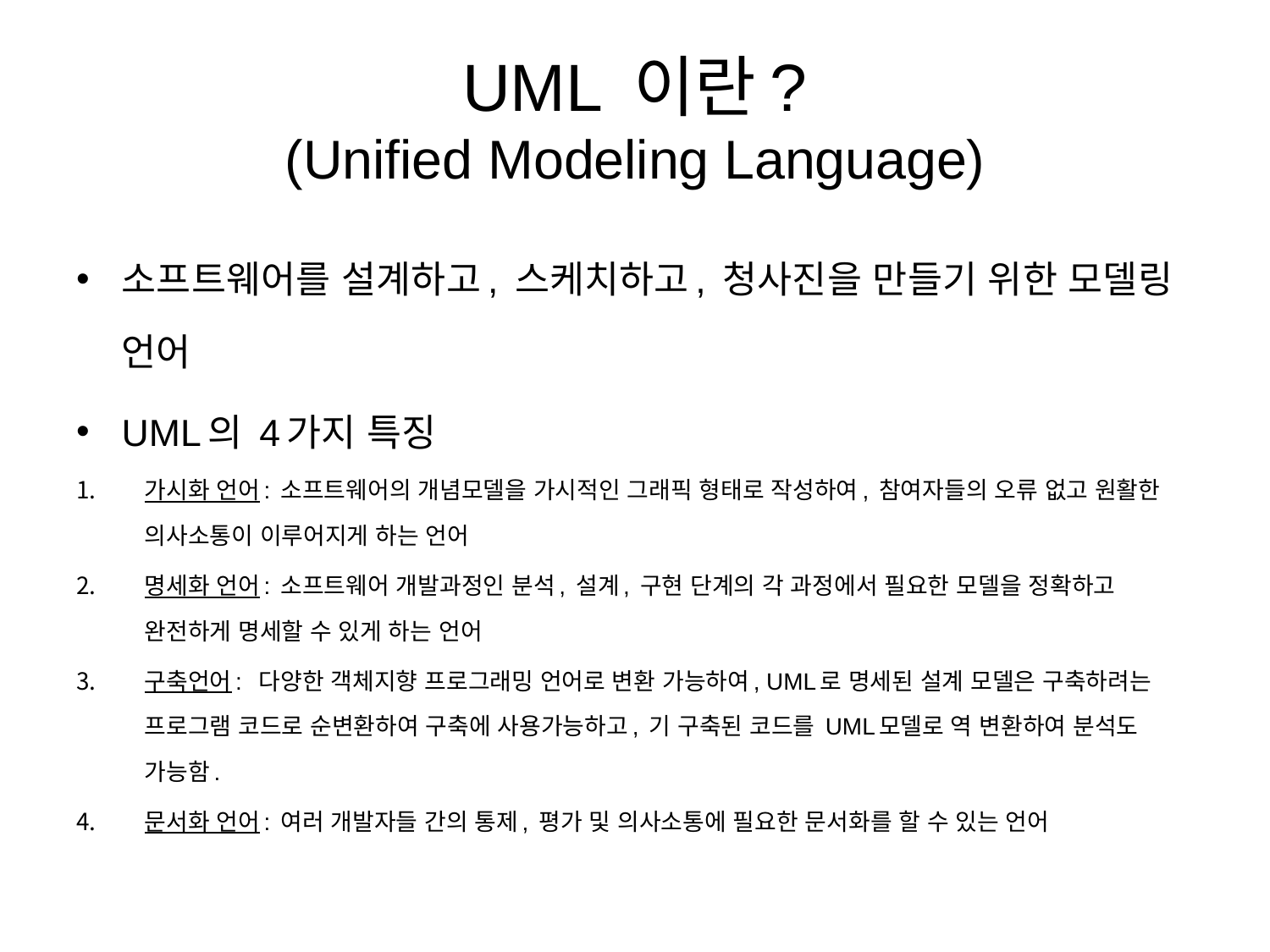

# UML 이란? (Unified Modeling Language)
소프트웨어를 설계하고, 스케치하고, 청사진을 만들기 위한 모델링 언어
UML의 4가지 특징
가시화 언어: 소프트웨어의 개념모델을 가시적인 그래픽 형태로 작성하여, 참여자들의 오류 없고 원활한 의사소통이 이루어지게 하는 언어
명세화 언어: 소프트웨어 개발과정인 분석, 설계, 구현 단계의 각 과정에서 필요한 모델을 정확하고 완전하게 명세할 수 있게 하는 언어
구축언어:  다양한 객체지향 프로그래밍 언어로 변환 가능하여, UML로 명세된 설계 모델은 구축하려는 프로그램 코드로 순변환하여 구축에 사용가능하고, 기 구축된 코드를 UML모델로 역 변환하여 분석도 가능함.
문서화 언어: 여러 개발자들 간의 통제, 평가 및 의사소통에 필요한 문서화를 할 수 있는 언어